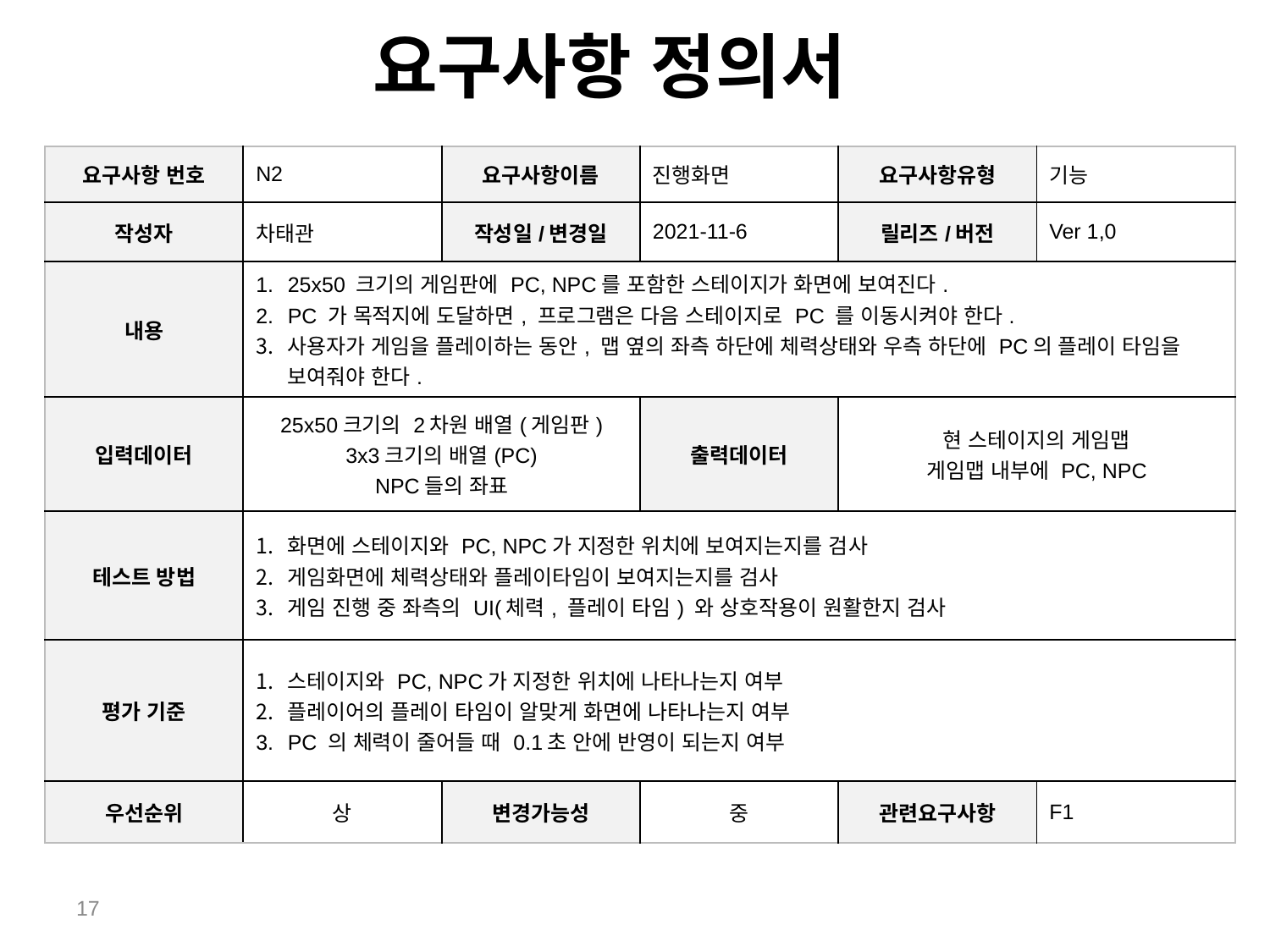

요구사항 정의서
| 요구사항 번호 | N2 | 요구사항이름 | 진행화면 | 요구사항유형 | 기능 |
| --- | --- | --- | --- | --- | --- |
| 작성자 | 차태관 | 작성일/변경일 | 2021-11-6 | 릴리즈/버전 | Ver 1,0 |
| 내용 | 25x50 크기의 게임판에 PC, NPC를 포함한 스테이지가 화면에 보여진다. PC 가 목적지에 도달하면, 프로그램은 다음 스테이지로 PC 를 이동시켜야 한다. 사용자가 게임을 플레이하는 동안, 맵 옆의 좌측 하단에 체력상태와 우측 하단에 PC의 플레이 타임을 보여줘야 한다. |  |  |  |  |
| 입력데이터 | 25x50크기의 2차원 배열(게임판) 3x3크기의 배열(PC) NPC들의 좌표 |  | 출력데이터 | 현 스테이지의 게임맵 게임맵 내부에 PC, NPC |  |
| 테스트 방법 | 화면에 스테이지와 PC, NPC가 지정한 위치에 보여지는지를 검사 게임화면에 체력상태와 플레이타임이 보여지는지를 검사 게임 진행 중 좌측의 UI(체력, 플레이 타임) 와 상호작용이 원활한지 검사 |  |  |  |  |
| 평가 기준 | 스테이지와 PC, NPC가 지정한 위치에 나타나는지 여부 플레이어의 플레이 타임이 알맞게 화면에 나타나는지 여부 PC 의 체력이 줄어들 때 0.1초 안에 반영이 되는지 여부 |  |  |  |  |
| 우선순위 | 상 | 변경가능성 | 중 | 관련요구사항 | F1 |
17